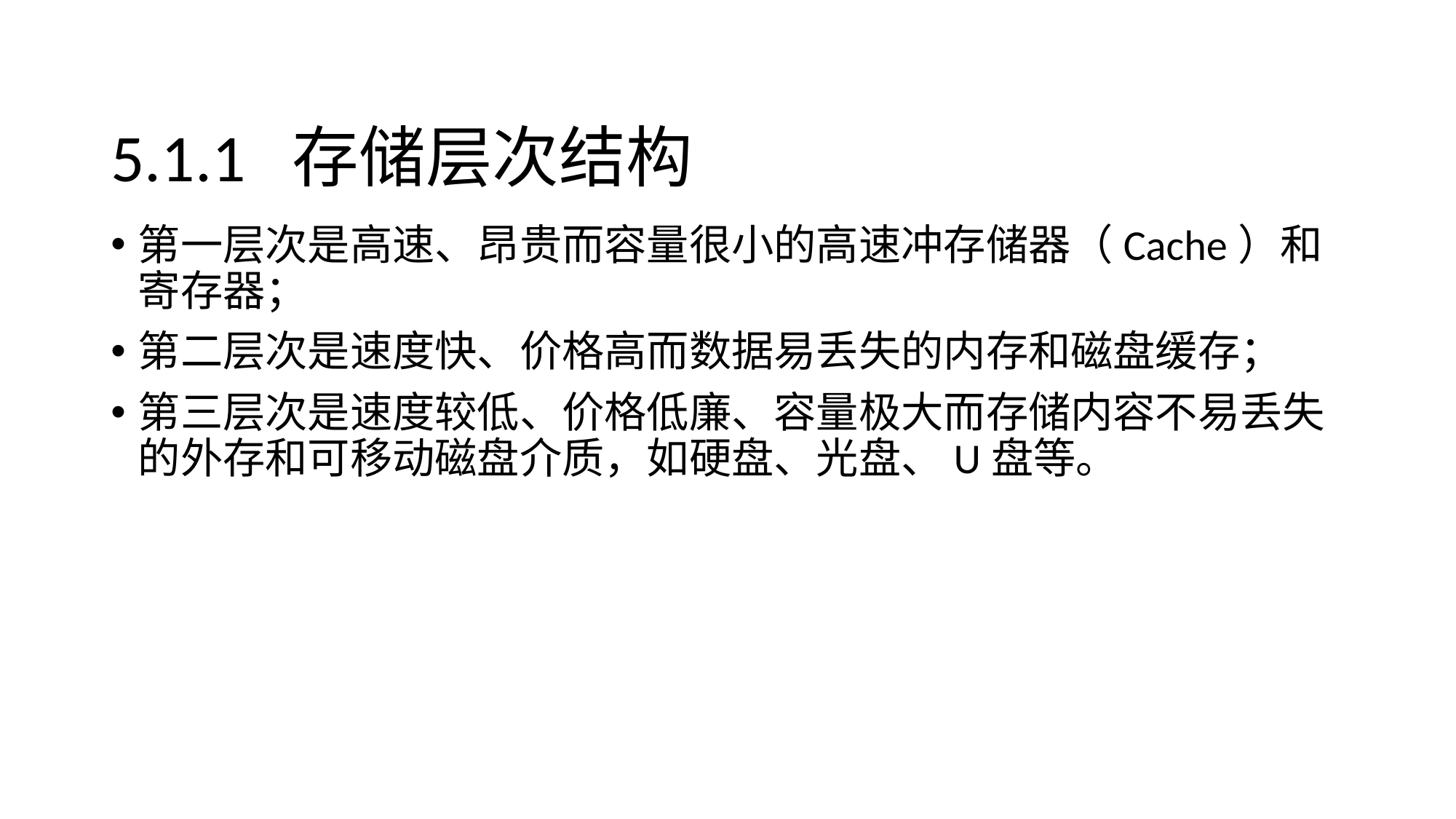

5.1.1  存储层次结构
第一层次是高速、昂贵而容量很小的高速冲存储器（Cache）和寄存器；
第二层次是速度快、价格高而数据易丢失的内存和磁盘缓存；
第三层次是速度较低、价格低廉、容量极大而存储内容不易丢失的外存和可移动磁盘介质，如硬盘、光盘、U盘等。
1